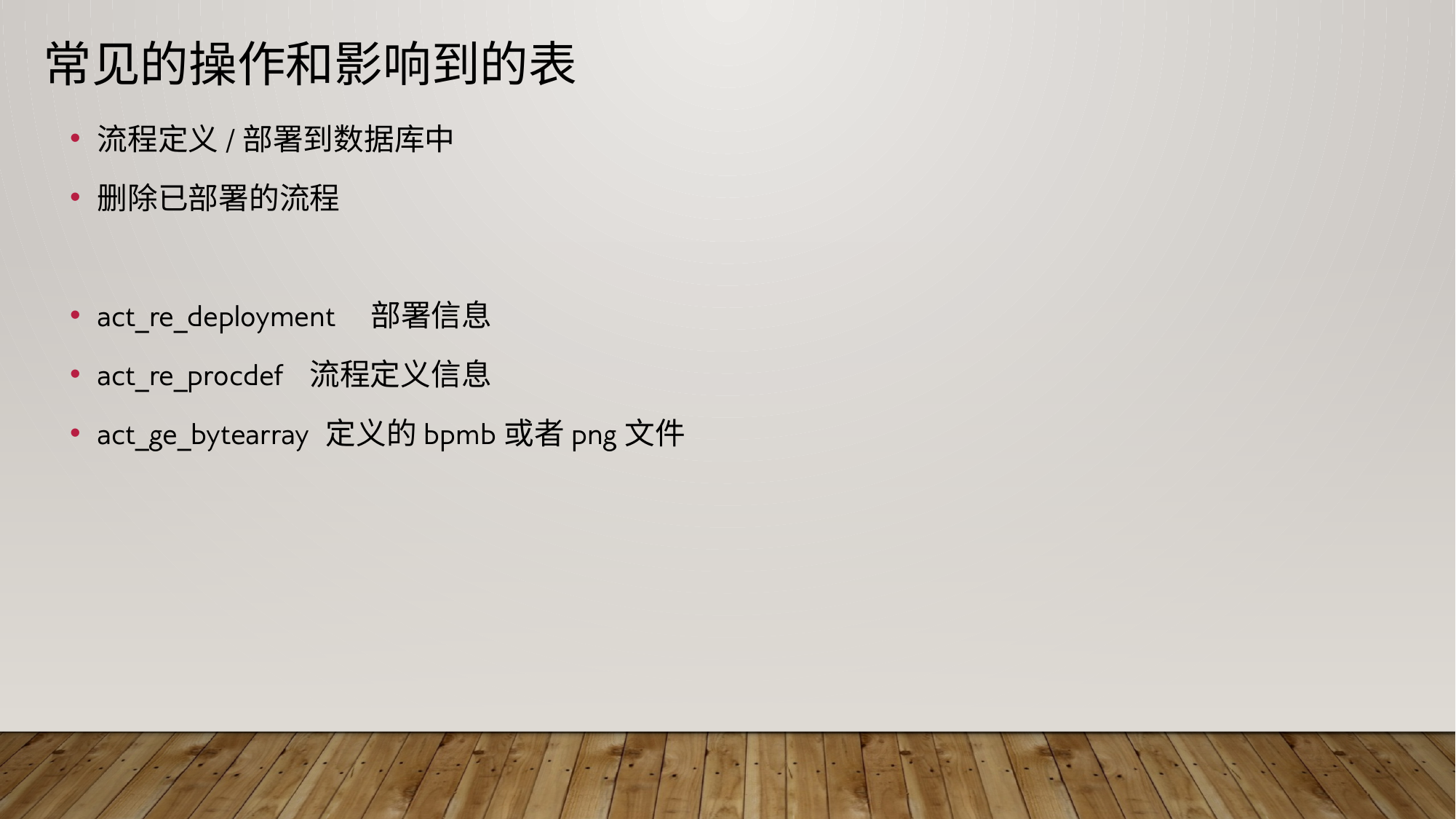

# 常见的操作和影响到的表
流程定义/部署到数据库中
删除已部署的流程

act_re_deployment   部署信息
act_re_procdef  流程定义信息
act_ge_bytearray 定义的bpmb或者png文件